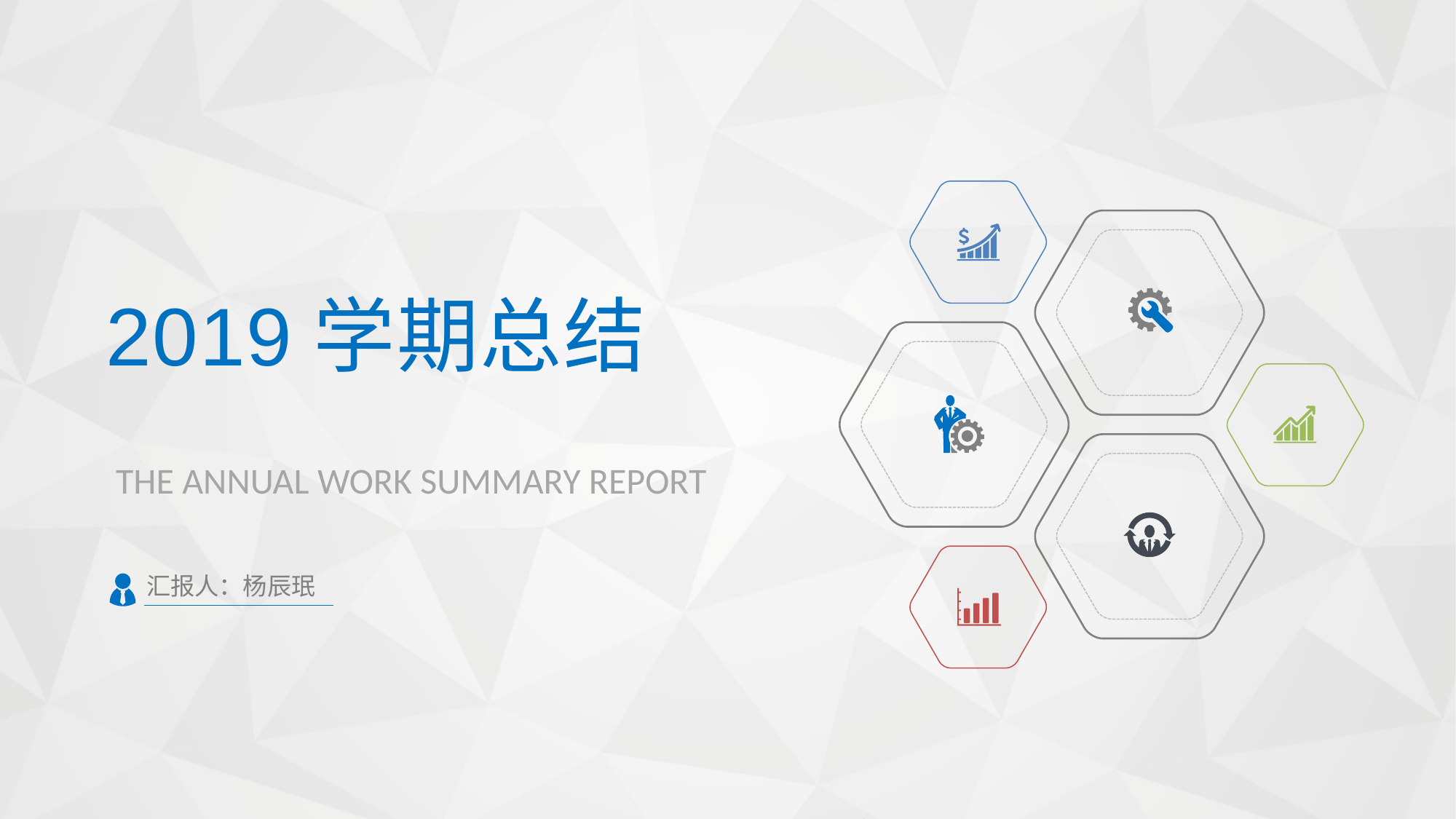

2019学期总结

THE ANNUAL WORK SUMMARY REPORT

汇报人：杨辰珉